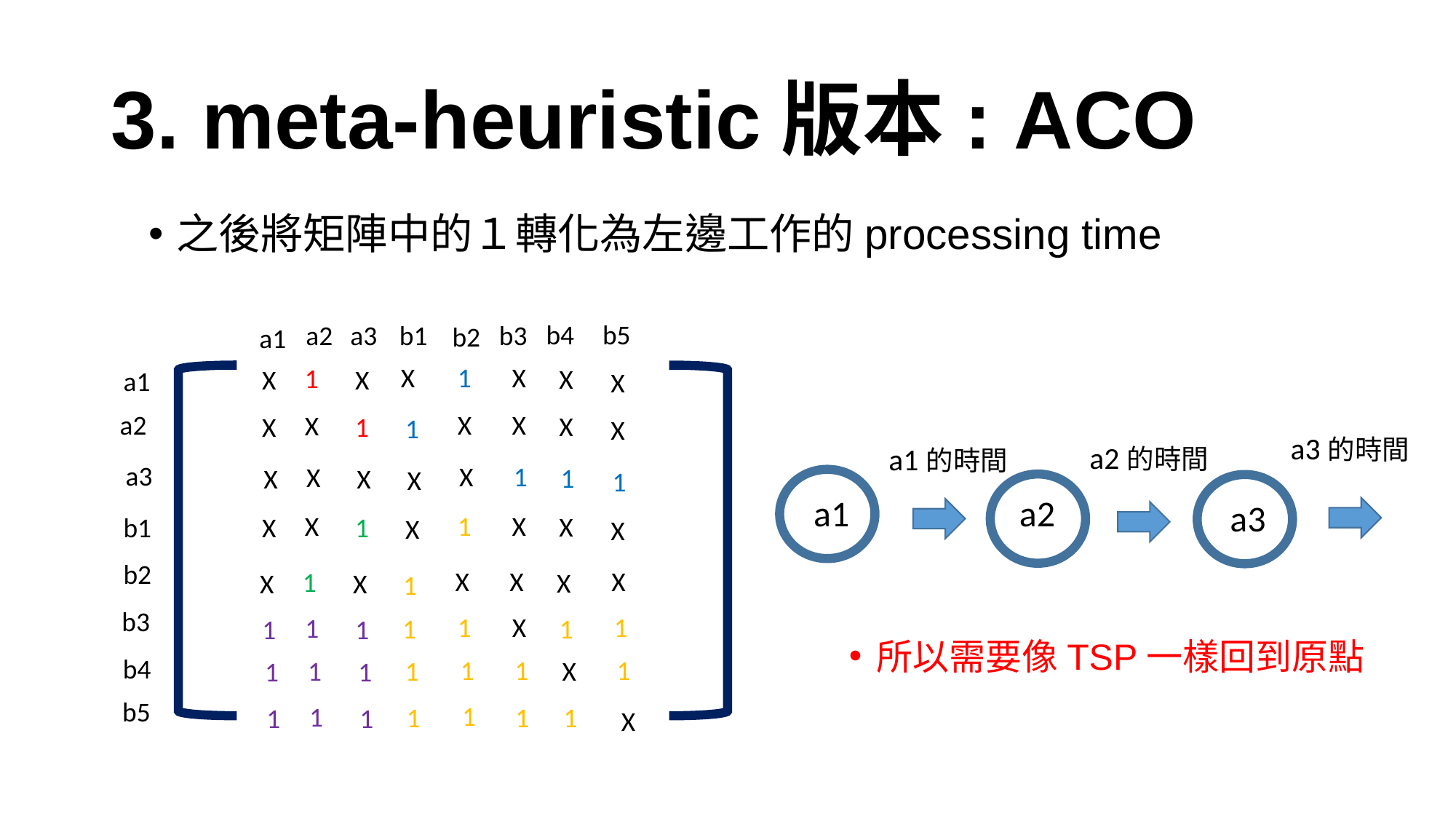

# 3. meta-heuristic版本: ACO
之後將矩陣中的１轉化為左邊工作的processing time
b5
b4
a2
a3
b1
b3
b2
a1
X
1
X
1
X
X
X
a1
X

a2
X
X
X
X
X
1
1
X
a3的時間
a2的時間
a1的時間
a3
X
1
X
1
X
X
X
1

a2
a1
a3

1
X
X
X
b1
X
1
X
X
b2
X
X
X
1
X
X
X
1
b3
1
X
1
1
1
1
1
1
所以需要像TSP一樣回到原點
b4
1
1
1
1
1
X
1
1
b5
1
1
1
1
1
1
1
X